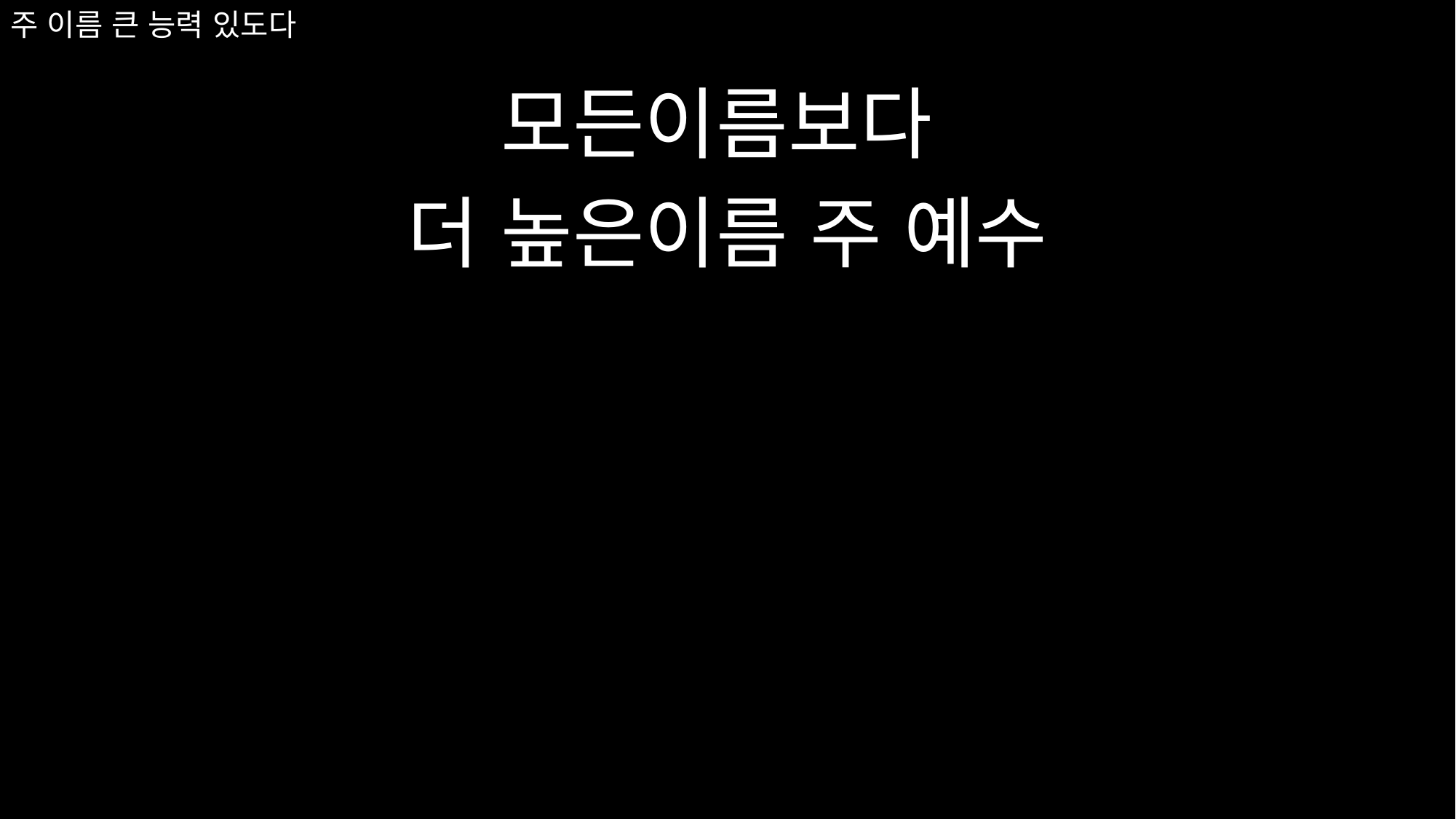

# 주 이름 큰 능력 있도다
모든이름보다
더 높은이름 주 예수